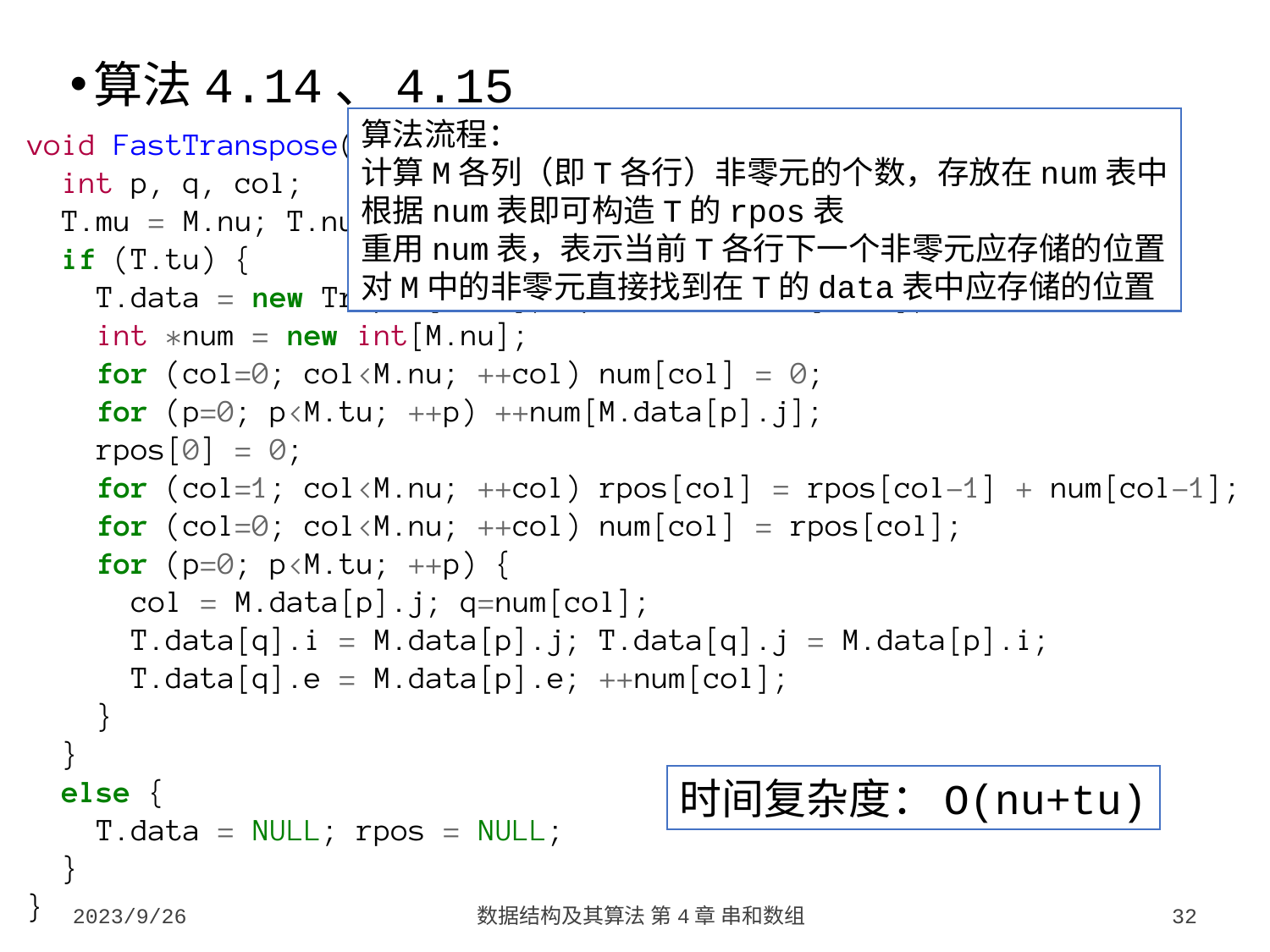

算法4.14、4.15
算法流程：
计算M各列（即T各行）非零元的个数，存放在num表中
根据num表即可构造T的rpos表
重用num表，表示当前T各行下一个非零元应存储的位置
对M中的非零元直接找到在T的data表中应存储的位置
void FastTranspose(TSMatrix M, TSMatrix &T) {
  int p, q, col;
  T.mu = M.nu; T.nu = M.mu; T.tu = M.tu;
  if (T.tu) {
    T.data = new Triple[T.tu]; rpos = new int[T.mu];
    int *num = new int[M.nu];
    for (col=0; col<M.nu; ++col) num[col] = 0;
    for (p=0; p<M.tu; ++p) ++num[M.data[p].j];
    rpos[0] = 0;
    for (col=1; col<M.nu; ++col) rpos[col] = rpos[col-1] + num[col-1];
    for (col=0; col<M.nu; ++col) num[col] = rpos[col];
    for (p=0; p<M.tu; ++p) {
      col = M.data[p].j; q=num[col];
      T.data[q].i = M.data[p].j; T.data[q].j = M.data[p].i;
      T.data[q].e = M.data[p].e; ++num[col];
    }
  }
  else {
    T.data = NULL; rpos = NULL;
  }
}
时间复杂度：O(nu+tu)
2023/9/26
数据结构及其算法 第4章 串和数组
32